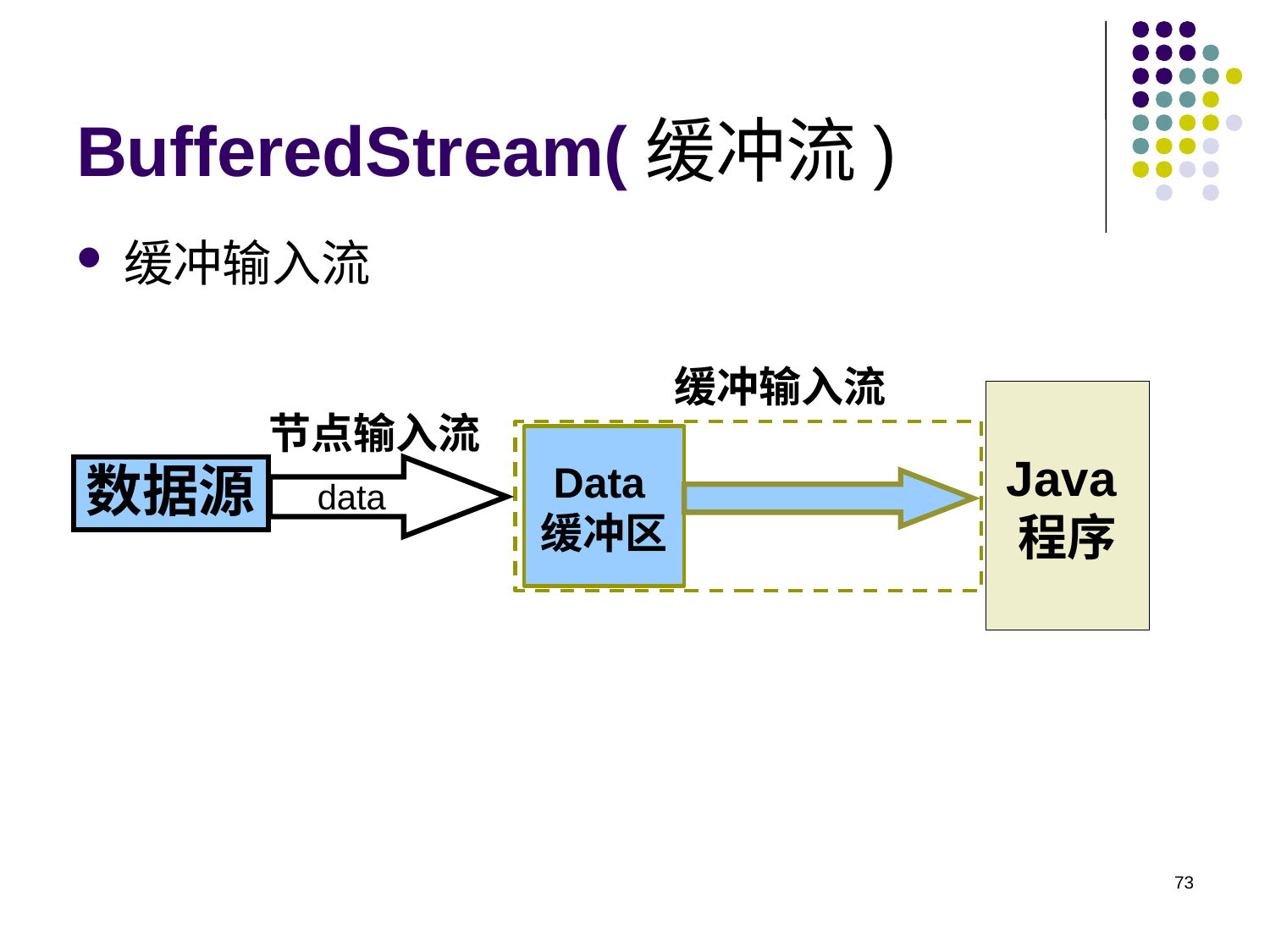

# BufferedStream(缓冲流)
缓冲输入流

缓冲输入流

Java程序

节点输入流

Data缓冲区
数据源

data

73